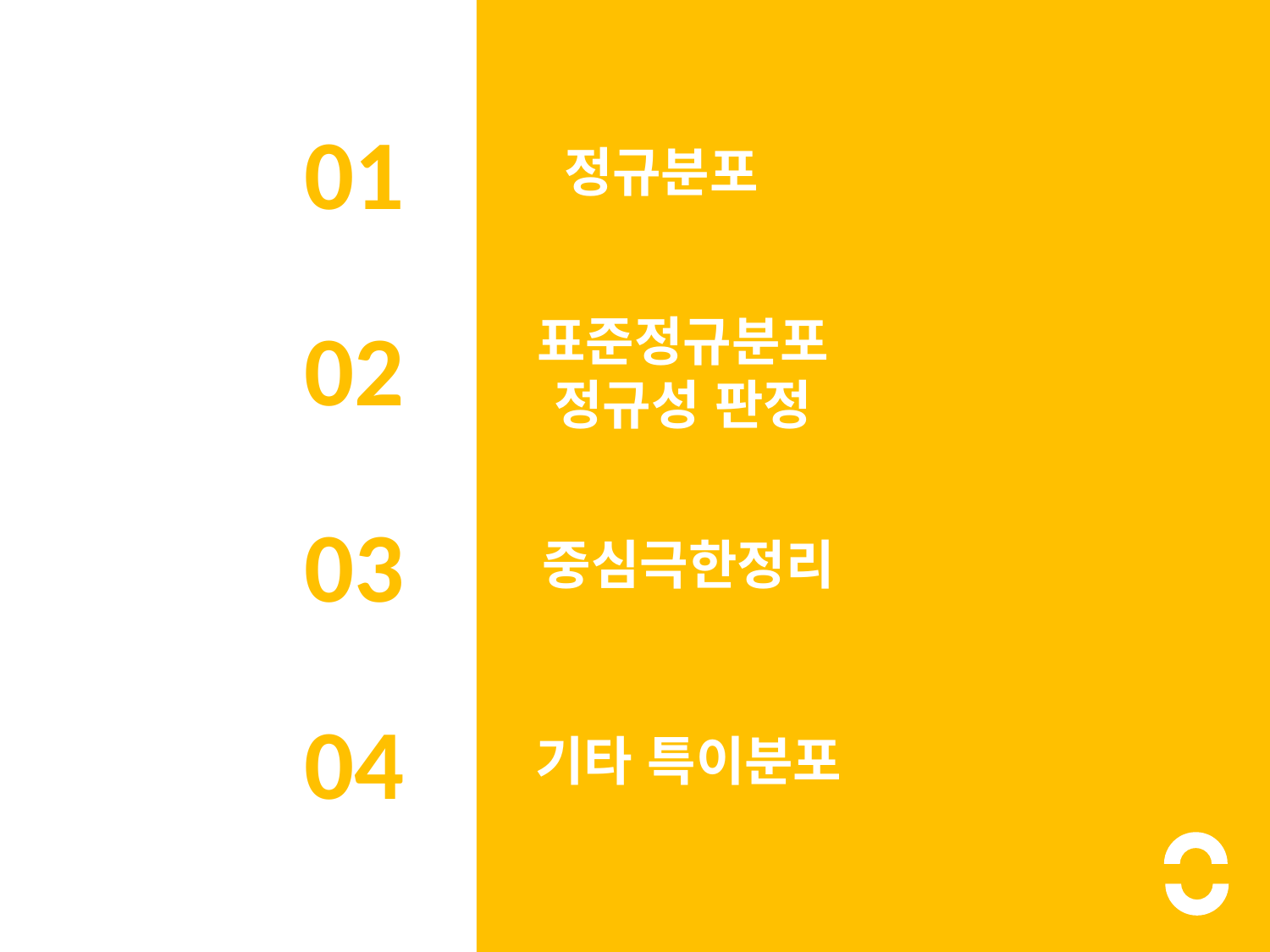

01
정규분포
02
표준정규분포
정규성 판정
03

중심극한정리
04
기타 특이분포